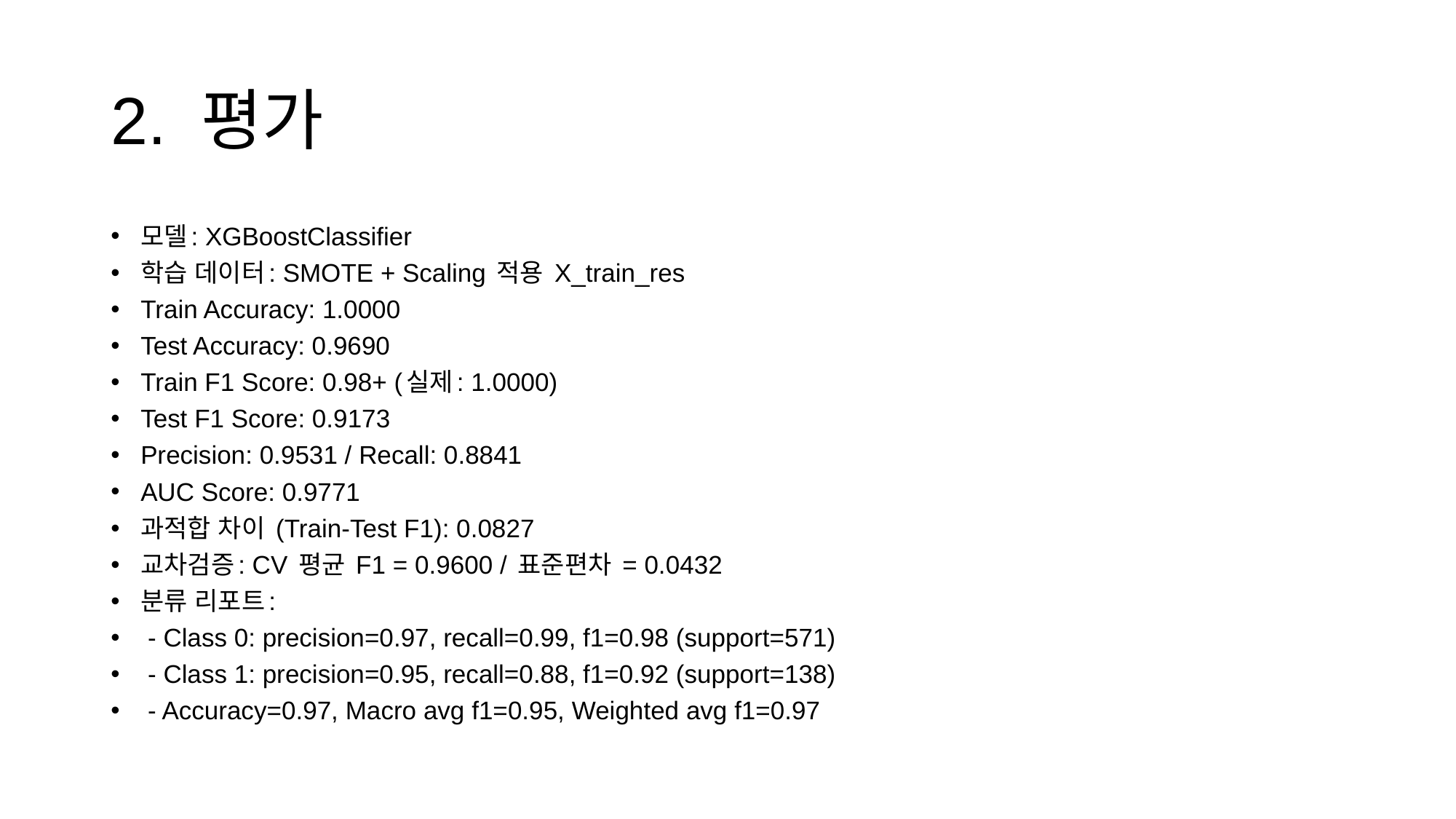

# 2. 평가
모델: XGBoostClassifier
학습 데이터: SMOTE + Scaling 적용 X_train_res
Train Accuracy: 1.0000
Test Accuracy: 0.9690
Train F1 Score: 0.98+ (실제: 1.0000)
Test F1 Score: 0.9173
Precision: 0.9531 / Recall: 0.8841
AUC Score: 0.9771
과적합 차이 (Train-Test F1): 0.0827
교차검증: CV 평균 F1 = 0.9600 / 표준편차 = 0.0432
분류 리포트:
 - Class 0: precision=0.97, recall=0.99, f1=0.98 (support=571)
 - Class 1: precision=0.95, recall=0.88, f1=0.92 (support=138)
 - Accuracy=0.97, Macro avg f1=0.95, Weighted avg f1=0.97